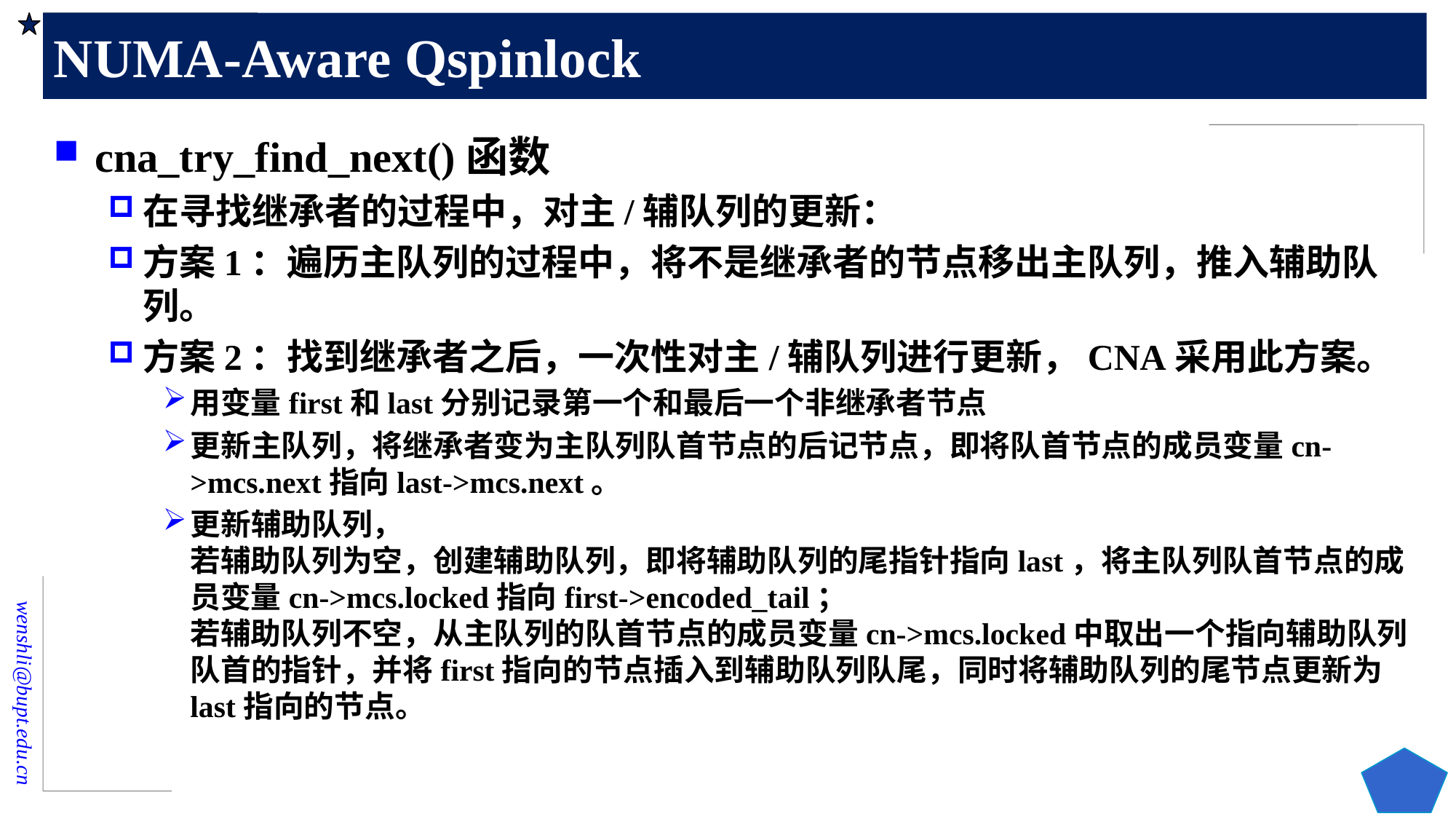

# NUMA-Aware Qspinlock
cna_try_find_next()函数
在寻找继承者的过程中，对主/辅队列的更新：
方案1：遍历主队列的过程中，将不是继承者的节点移出主队列，推入辅助队列。
方案2：找到继承者之后，一次性对主/辅队列进行更新，CNA采用此方案。
用变量first和last分别记录第一个和最后一个非继承者节点
更新主队列，将继承者变为主队列队首节点的后记节点，即将队首节点的成员变量cn->mcs.next指向last->mcs.next。
更新辅助队列，
若辅助队列为空，创建辅助队列，即将辅助队列的尾指针指向last，将主队列队首节点的成员变量cn->mcs.locked指向first->encoded_tail；
若辅助队列不空，从主队列的队首节点的成员变量cn->mcs.locked中取出一个指向辅助队列队首的指针，并将first指向的节点插入到辅助队列队尾，同时将辅助队列的尾节点更新为last指向的节点。

89